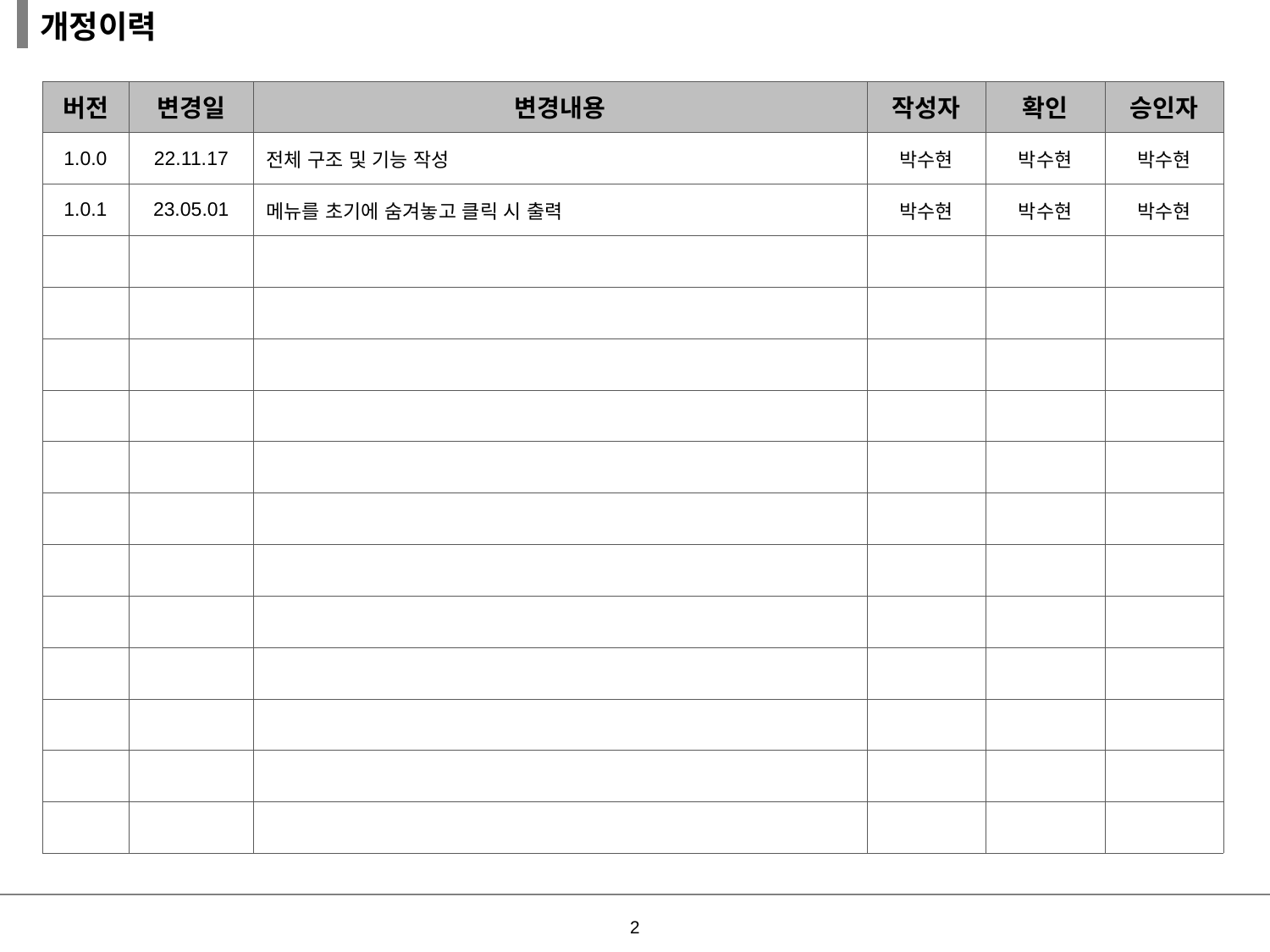

개정이력
| 버전 | 변경일 | 변경내용 | 작성자 | 확인 | 승인자 |
| --- | --- | --- | --- | --- | --- |
| 1.0.0 | 22.11.17 | 전체 구조 및 기능 작성 | 박수현 | 박수현 | 박수현 |
| 1.0.1 | 23.05.01 | 메뉴를 초기에 숨겨놓고 클릭 시 출력 | 박수현 | 박수현 | 박수현 |
|  |  |  |  |  |  |
|  |  |  |  |  |  |
|  |  |  |  |  |  |
|  |  |  |  |  |  |
|  |  |  |  |  |  |
|  |  |  |  |  |  |
|  |  |  |  |  |  |
|  |  |  |  |  |  |
|  |  |  |  |  |  |
|  |  |  |  |  |  |
|  |  |  |  |  |  |
|  |  |  |  |  |  |

2